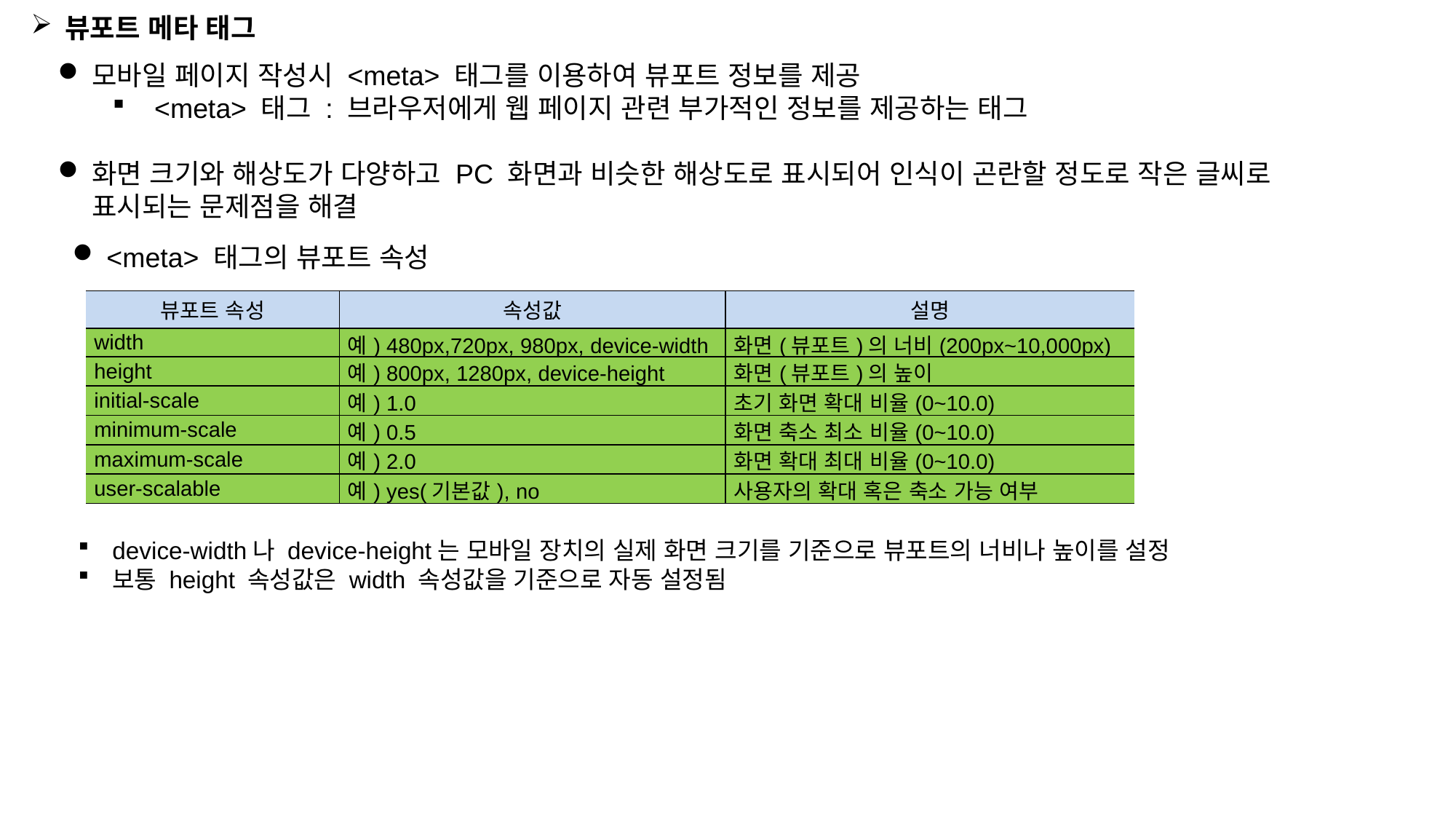

뷰포트 메타 태그
모바일 페이지 작성시 <meta> 태그를 이용하여 뷰포트 정보를 제공
 <meta> 태그 : 브라우저에게 웹 페이지 관련 부가적인 정보를 제공하는 태그

화면 크기와 해상도가 다양하고 PC 화면과 비슷한 해상도로 표시되어 인식이 곤란할 정도로 작은 글씨로 표시되는 문제점을 해결
<meta> 태그의 뷰포트 속성
| 뷰포트 속성 | 속성값 | 설명 |
| --- | --- | --- |
| width | 예) 480px,720px, 980px, device-width | 화면(뷰포트)의 너비(200px~10,000px) |
| height | 예) 800px, 1280px, device-height | 화면(뷰포트)의 높이 |
| initial-scale | 예) 1.0 | 초기 화면 확대 비율(0~10.0) |
| minimum-scale | 예) 0.5 | 화면 축소 최소 비율(0~10.0) |
| maximum-scale | 예) 2.0 | 화면 확대 최대 비율(0~10.0) |
| user-scalable | 예) yes(기본값), no | 사용자의 확대 혹은 축소 가능 여부 |
device-width나 device-height는 모바일 장치의 실제 화면 크기를 기준으로 뷰포트의 너비나 높이를 설정
보통 height 속성값은 width 속성값을 기준으로 자동 설정됨